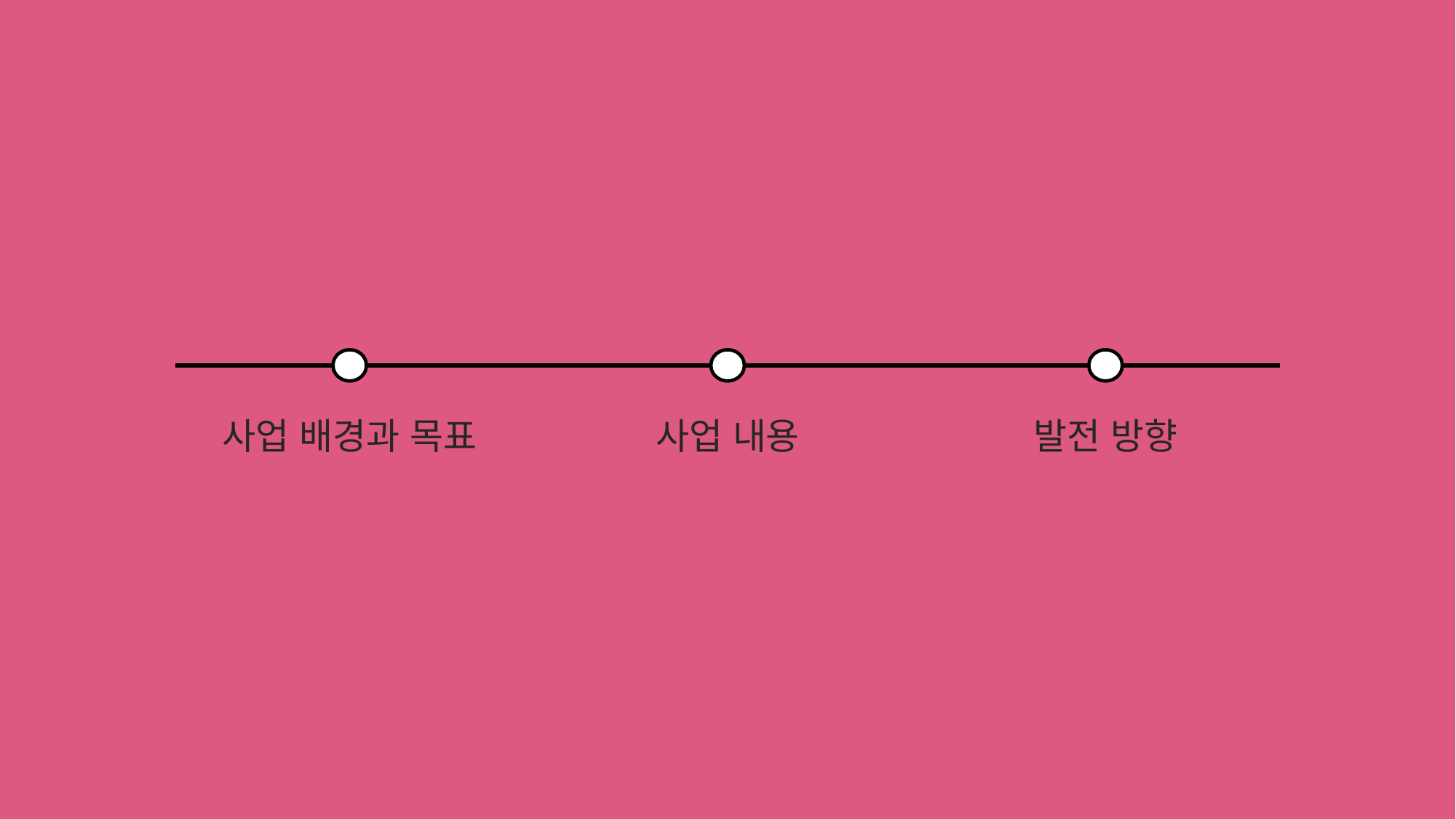

사업 배경과 목표
사업 내용
발전 방향